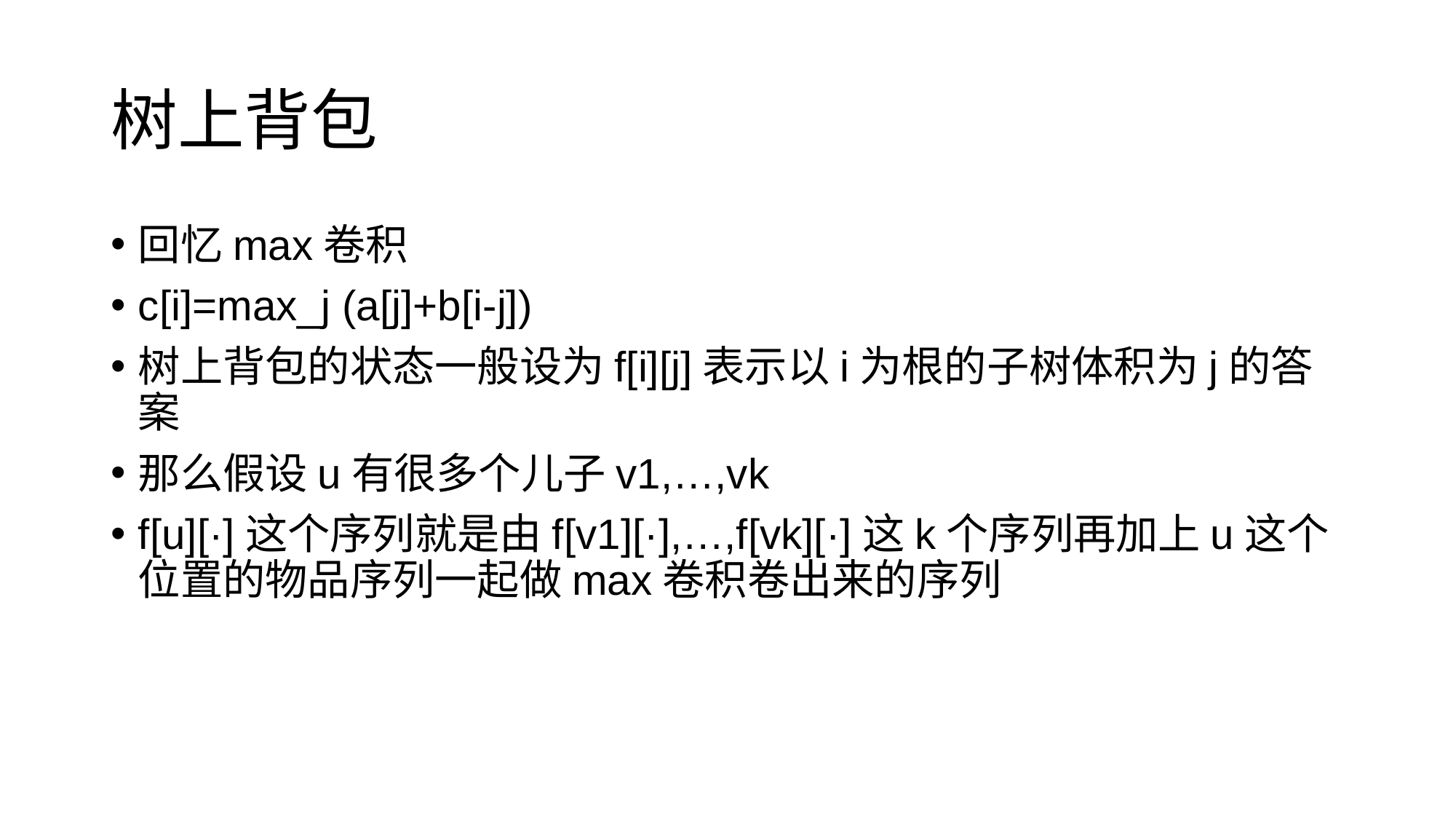

# 树上背包
回忆max卷积
c[i]=max_j (a[j]+b[i-j])
树上背包的状态一般设为f[i][j]表示以i为根的子树体积为j的答案
那么假设u有很多个儿子v1,…,vk
f[u][·]这个序列就是由f[v1][·],…,f[vk][·]这k个序列再加上u这个位置的物品序列一起做max卷积卷出来的序列